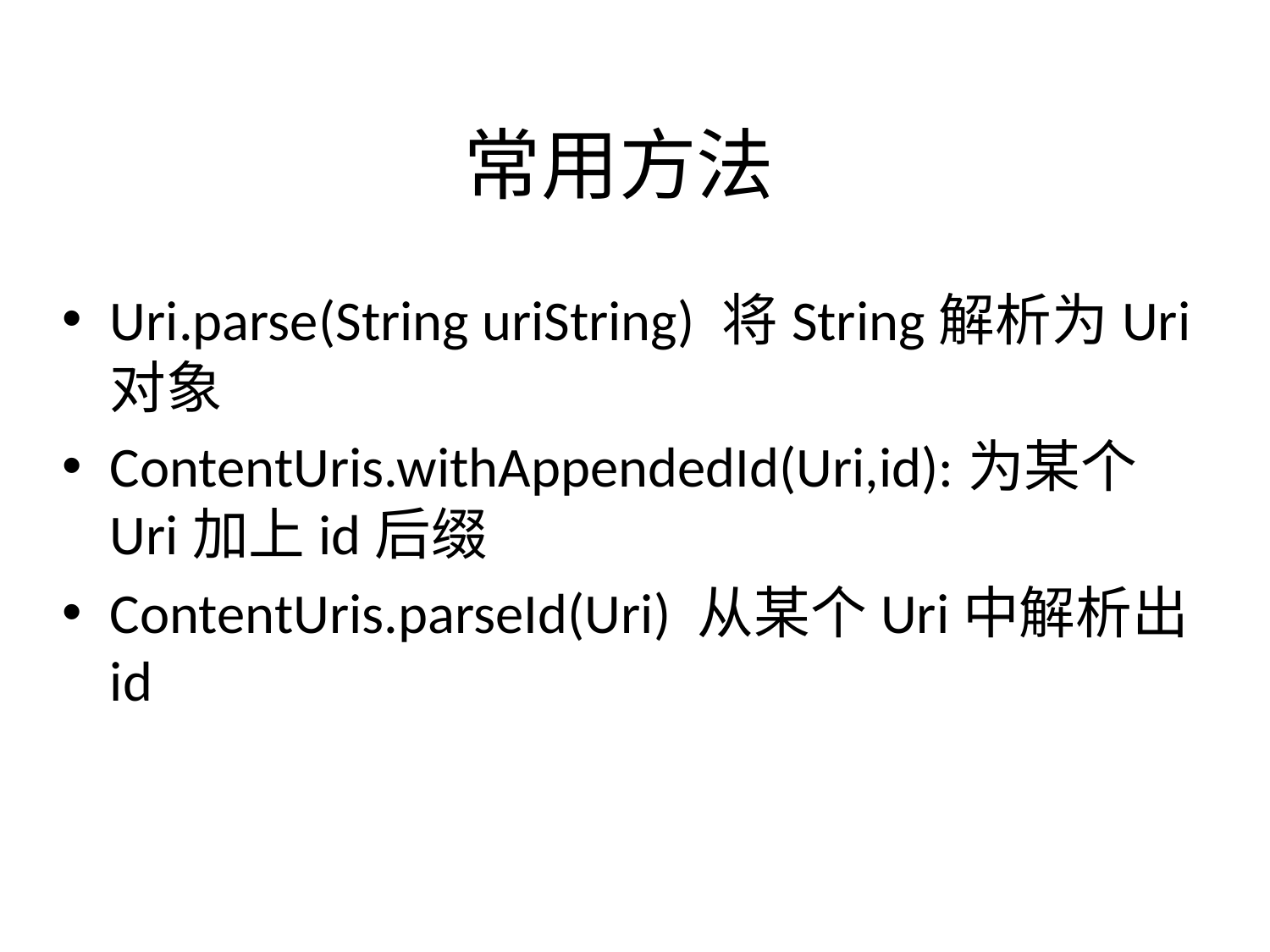

# 常用方法
Uri.parse(String uriString) 将String解析为Uri对象
ContentUris.withAppendedId(Uri,id):为某个Uri加上id后缀
ContentUris.parseId(Uri) 从某个Uri中解析出id